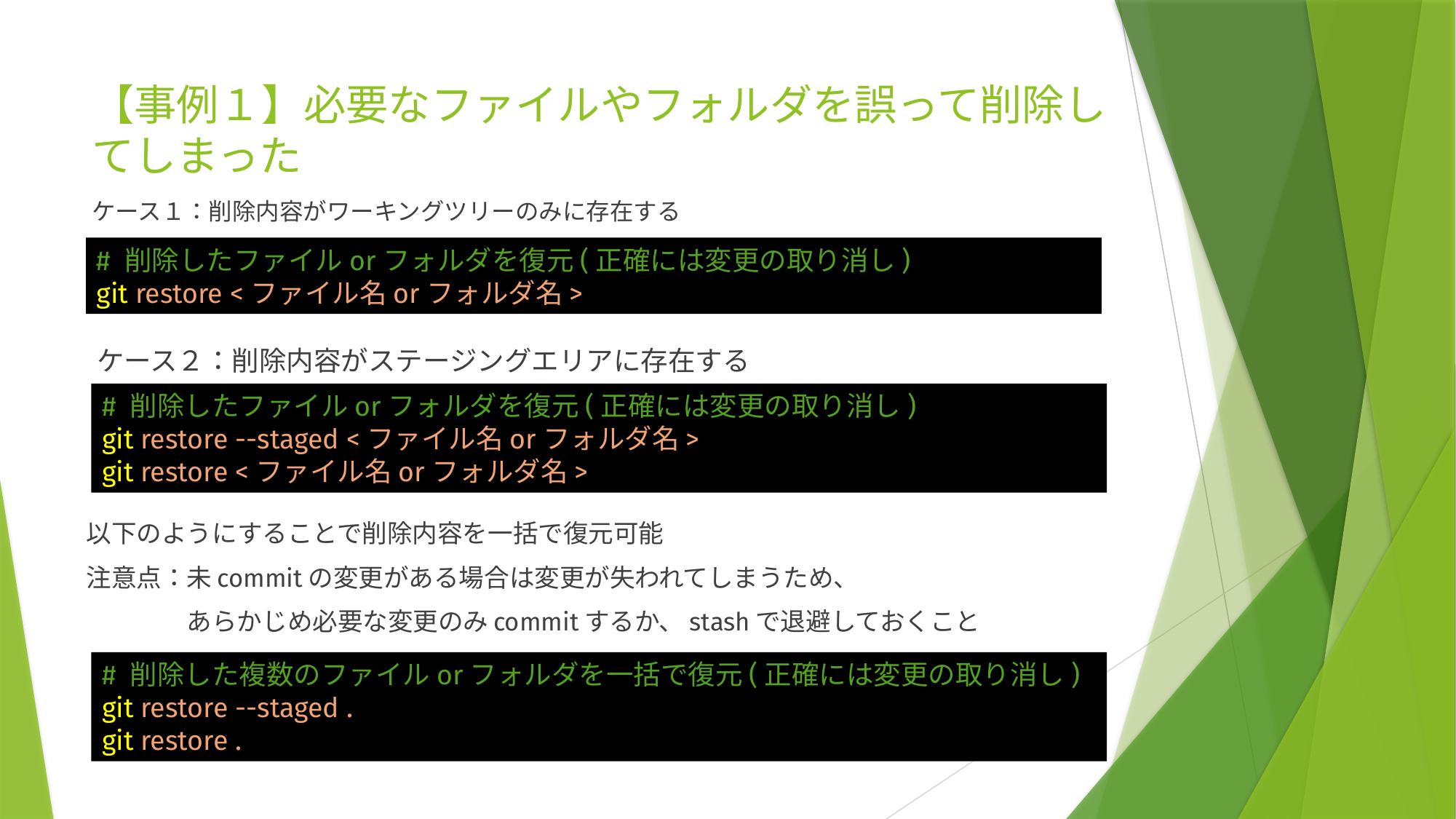

# 【事例１】必要なファイルやフォルダを誤って削除してしまった
ケース１：削除内容がワーキングツリーのみに存在する
# 削除したファイルorフォルダを復元(正確には変更の取り消し)
git restore <ファイル名orフォルダ名>
ケース２：削除内容がステージングエリアに存在する
# 削除したファイルorフォルダを復元(正確には変更の取り消し)
git restore --staged <ファイル名orフォルダ名>
git restore <ファイル名orフォルダ名>
以下のようにすることで削除内容を一括で復元可能
注意点：未commitの変更がある場合は変更が失われてしまうため、
　　　　あらかじめ必要な変更のみcommitするか、stashで退避しておくこと
# 削除した複数のファイルorフォルダを一括で復元(正確には変更の取り消し)
git restore --staged .
git restore .